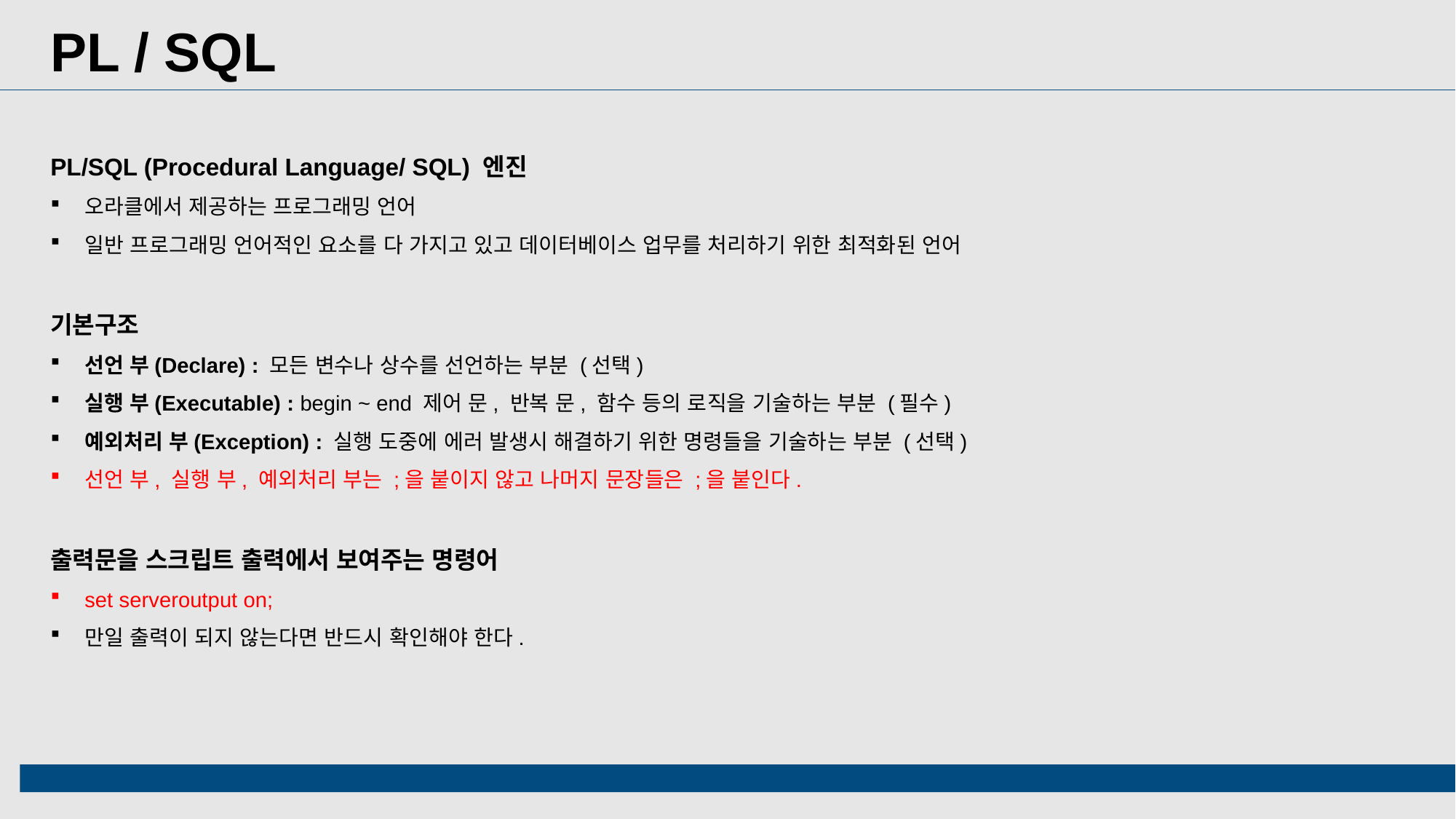

PL / SQL
PL/SQL (Procedural Language/ SQL) 엔진
오라클에서 제공하는 프로그래밍 언어
일반 프로그래밍 언어적인 요소를 다 가지고 있고 데이터베이스 업무를 처리하기 위한 최적화된 언어

기본구조
선언 부(Declare) : 모든 변수나 상수를 선언하는 부분 (선택)
실행 부(Executable) : begin ~ end 제어 문, 반복 문, 함수 등의 로직을 기술하는 부분 (필수)
예외처리 부(Exception) : 실행 도중에 에러 발생시 해결하기 위한 명령들을 기술하는 부분 (선택)
선언 부, 실행 부, 예외처리 부는 ;을 붙이지 않고 나머지 문장들은 ;을 붙인다.

출력문을 스크립트 출력에서 보여주는 명령어
set serveroutput on;
만일 출력이 되지 않는다면 반드시 확인해야 한다.